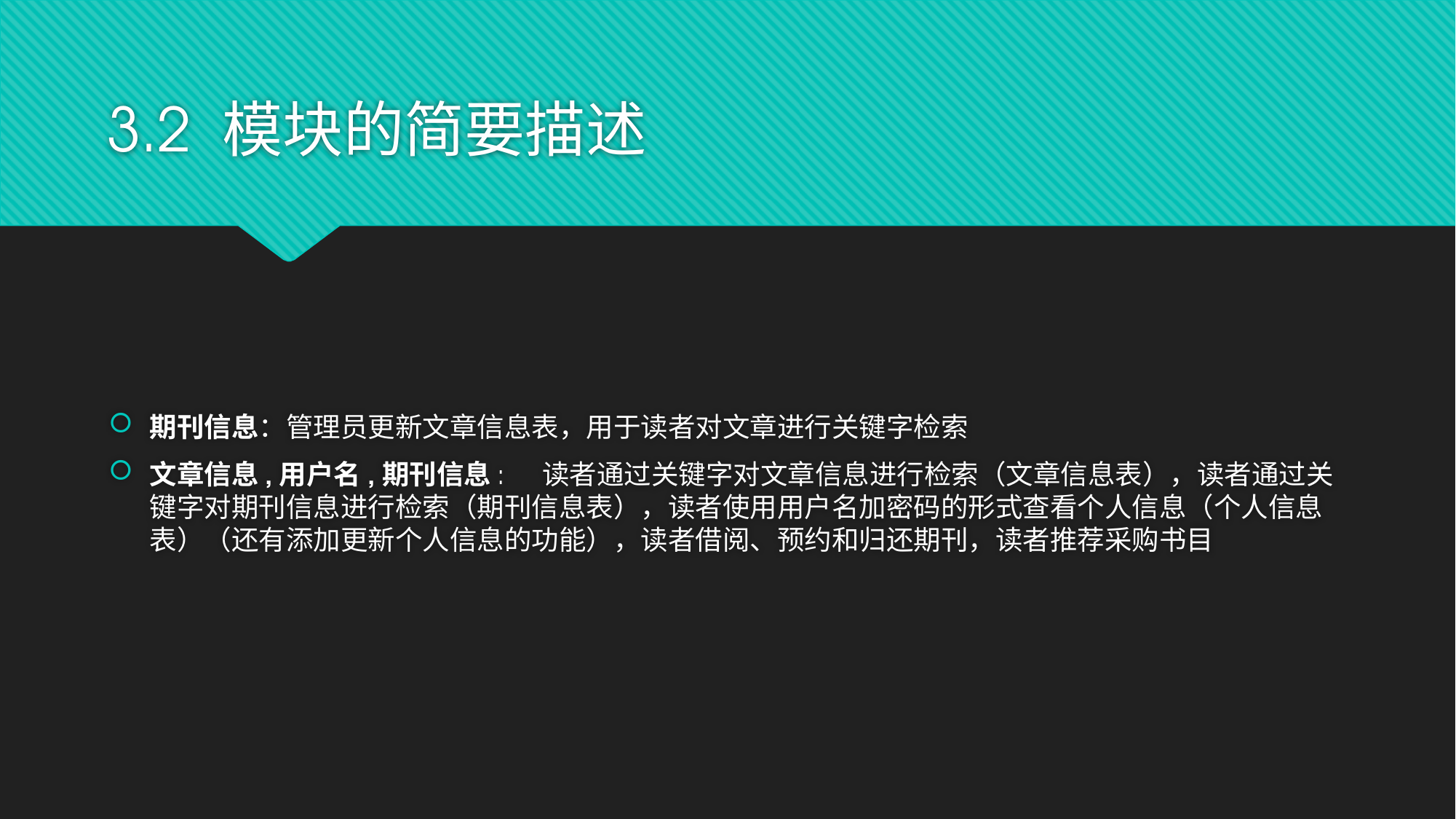

# 3.2 模块的简要描述
期刊信息：管理员更新文章信息表，用于读者对文章进行关键字检索
文章信息,用户名,期刊信息:    读者通过关键字对文章信息进行检索（文章信息表），读者通过关键字对期刊信息进行检索（期刊信息表），读者使用用户名加密码的形式查看个人信息（个人信息表）（还有添加更新个人信息的功能），读者借阅、预约和归还期刊，读者推荐采购书目